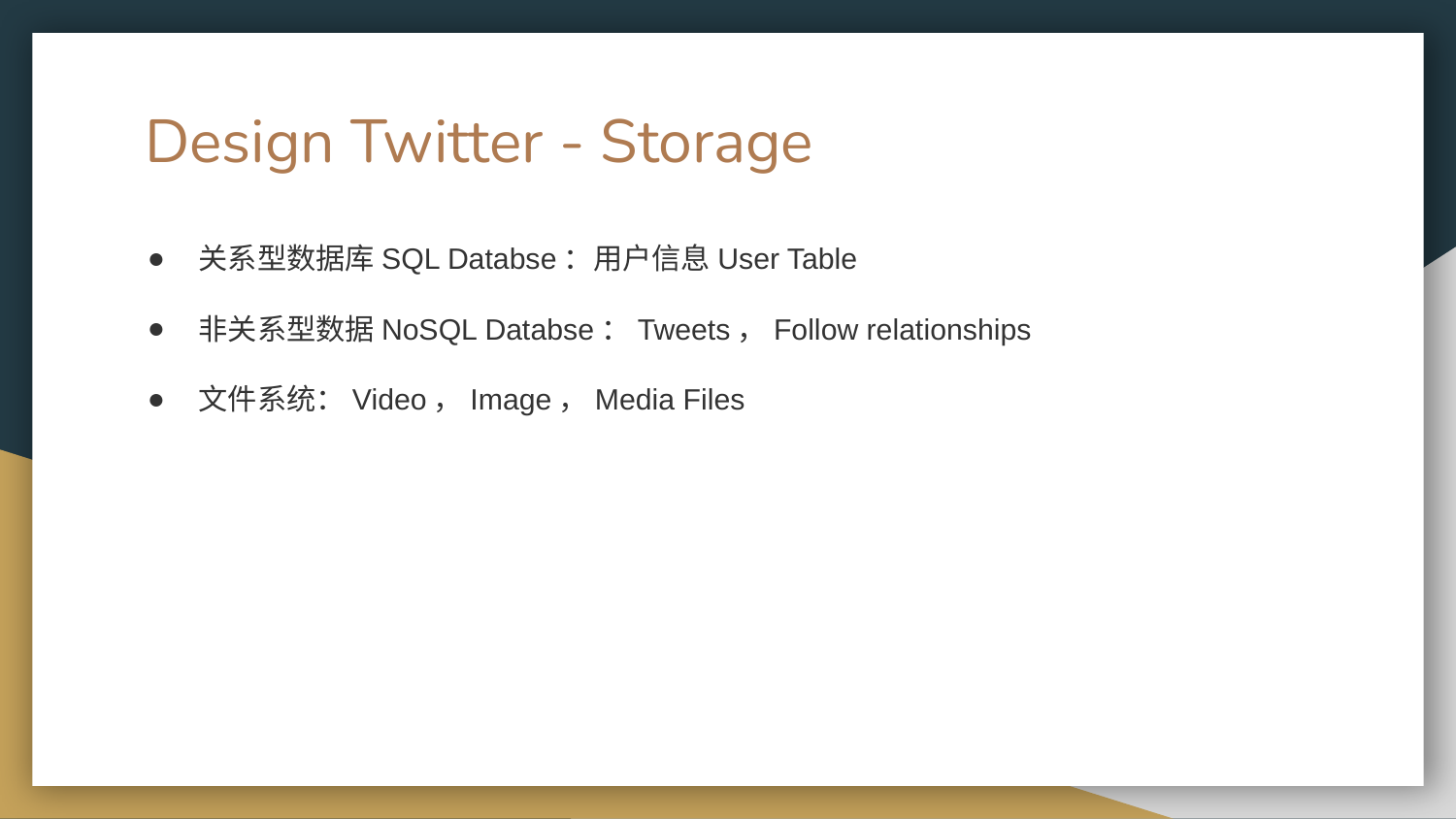

# Design Twitter - Storage
关系型数据库SQL Databse：用户信息User Table
非关系型数据NoSQL Databse：Tweets，Follow relationships
文件系统：Video，Image，Media Files